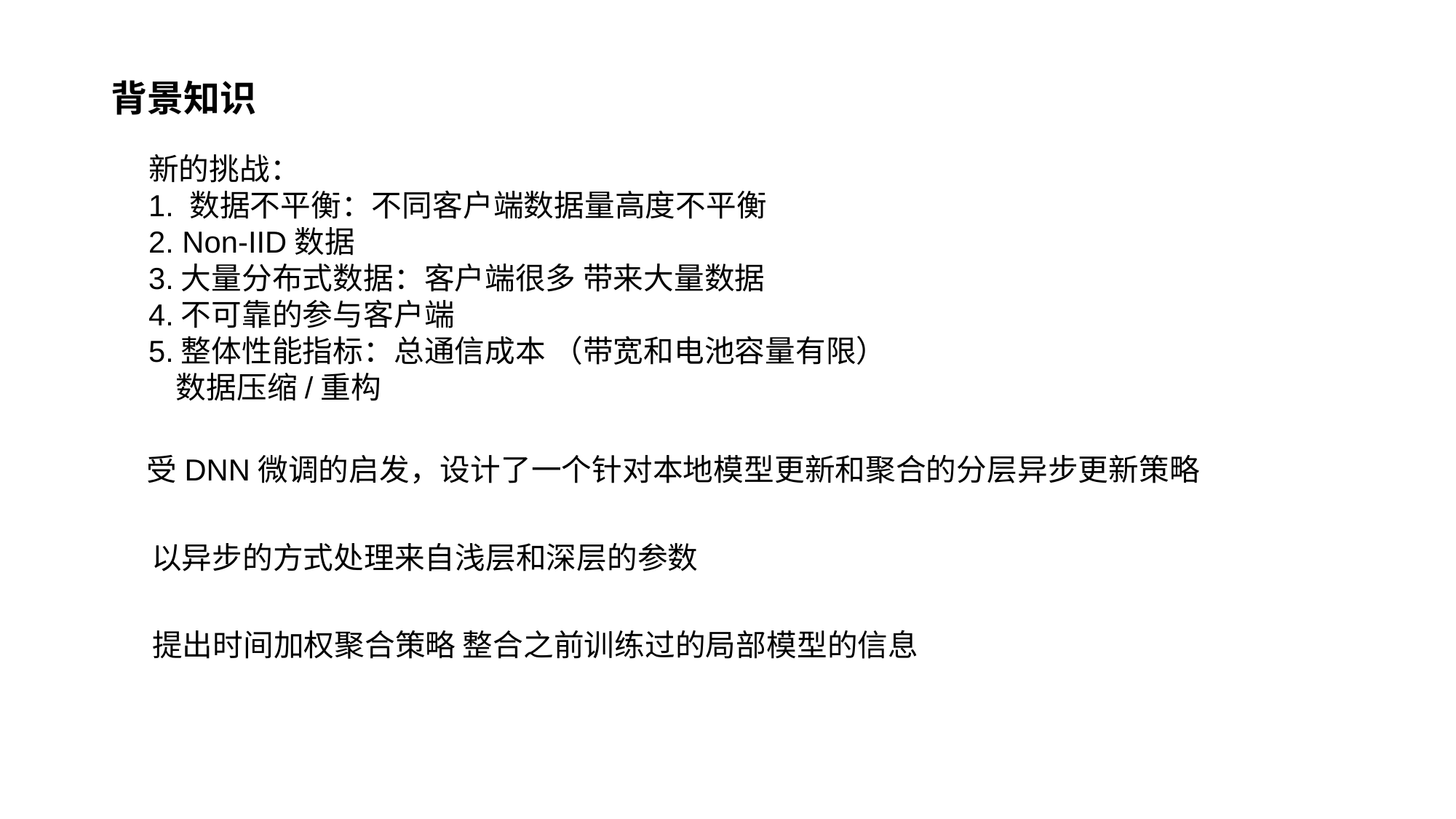

背景知识
新的挑战：
1. 数据不平衡：不同客户端数据量高度不平衡
2. Non-IID数据
3.大量分布式数据：客户端很多 带来大量数据
4.不可靠的参与客户端
5.整体性能指标：总通信成本 （带宽和电池容量有限）
   数据压缩/重构
受DNN微调的启发，设计了一个针对本地模型更新和聚合的分层异步更新策略
以异步的方式处理来自浅层和深层的参数
提出时间加权聚合策略 整合之前训练过的局部模型的信息